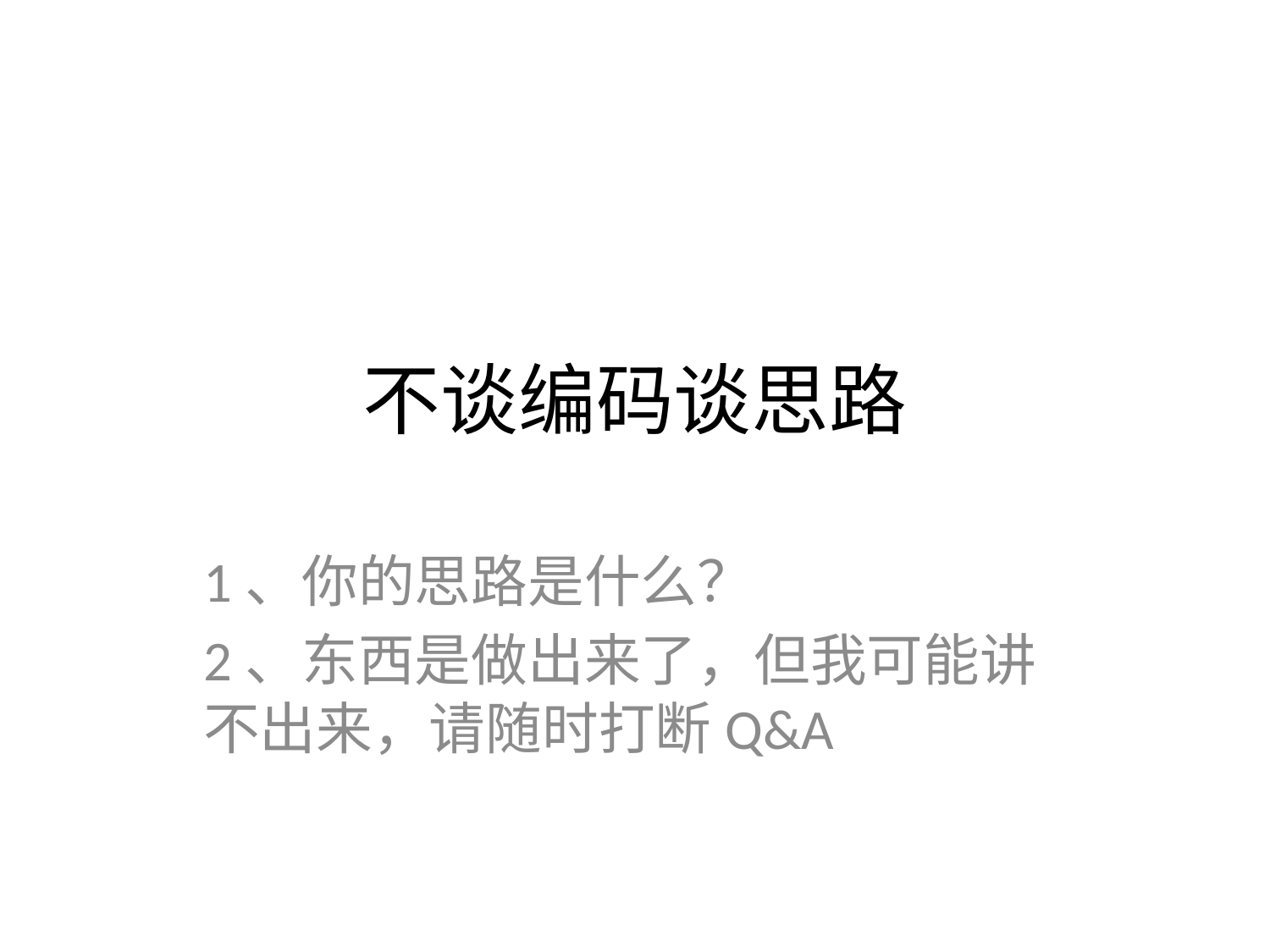

# 不谈编码谈思路
1、你的思路是什么？
2、东西是做出来了，但我可能讲不出来，请随时打断Q&A